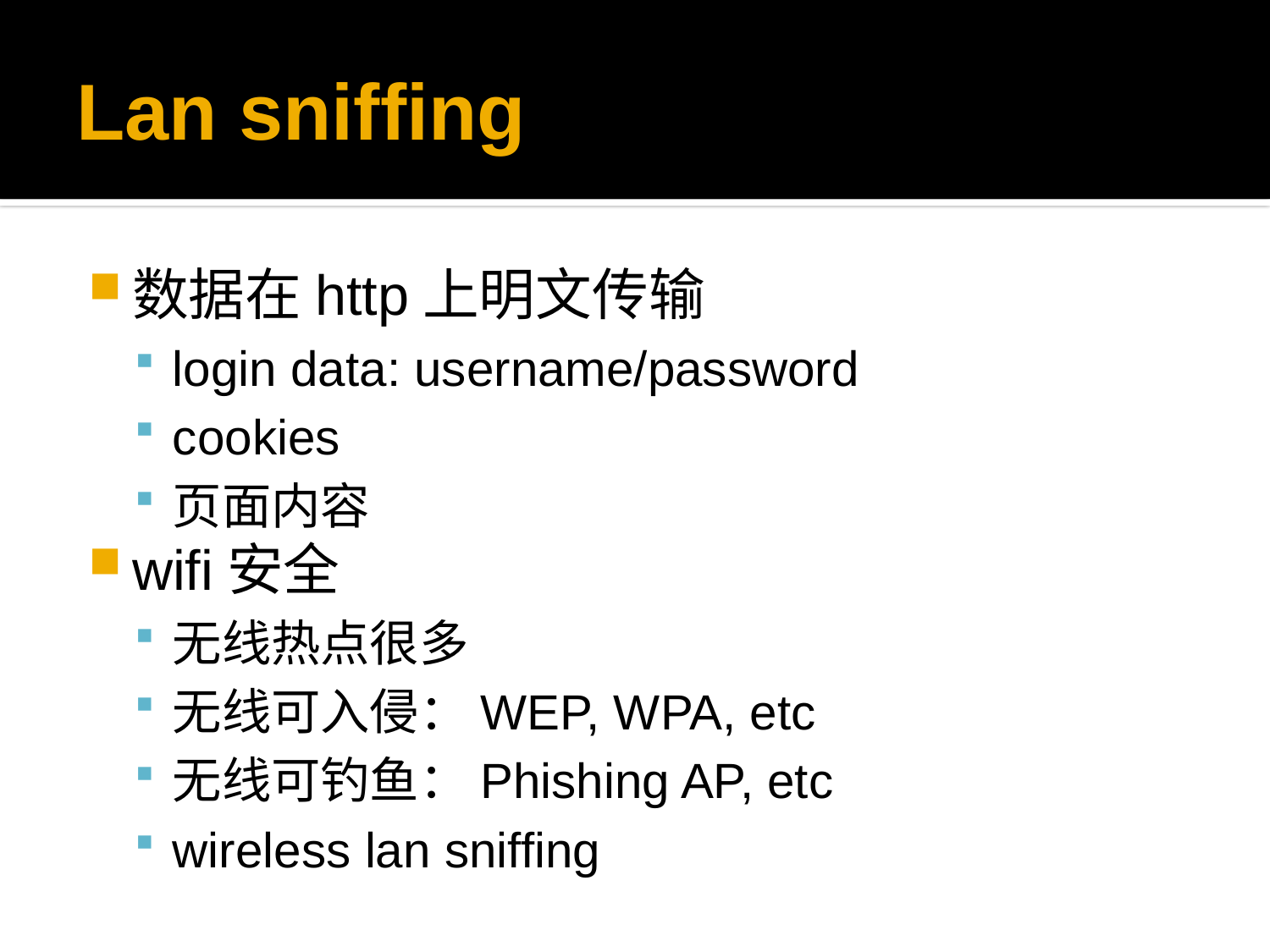

# Lan sniffing
数据在http上明文传输
login data: username/password
cookies
页面内容
wifi安全
无线热点很多
无线可入侵：WEP, WPA, etc
无线可钓鱼：Phishing AP, etc
wireless lan sniffing